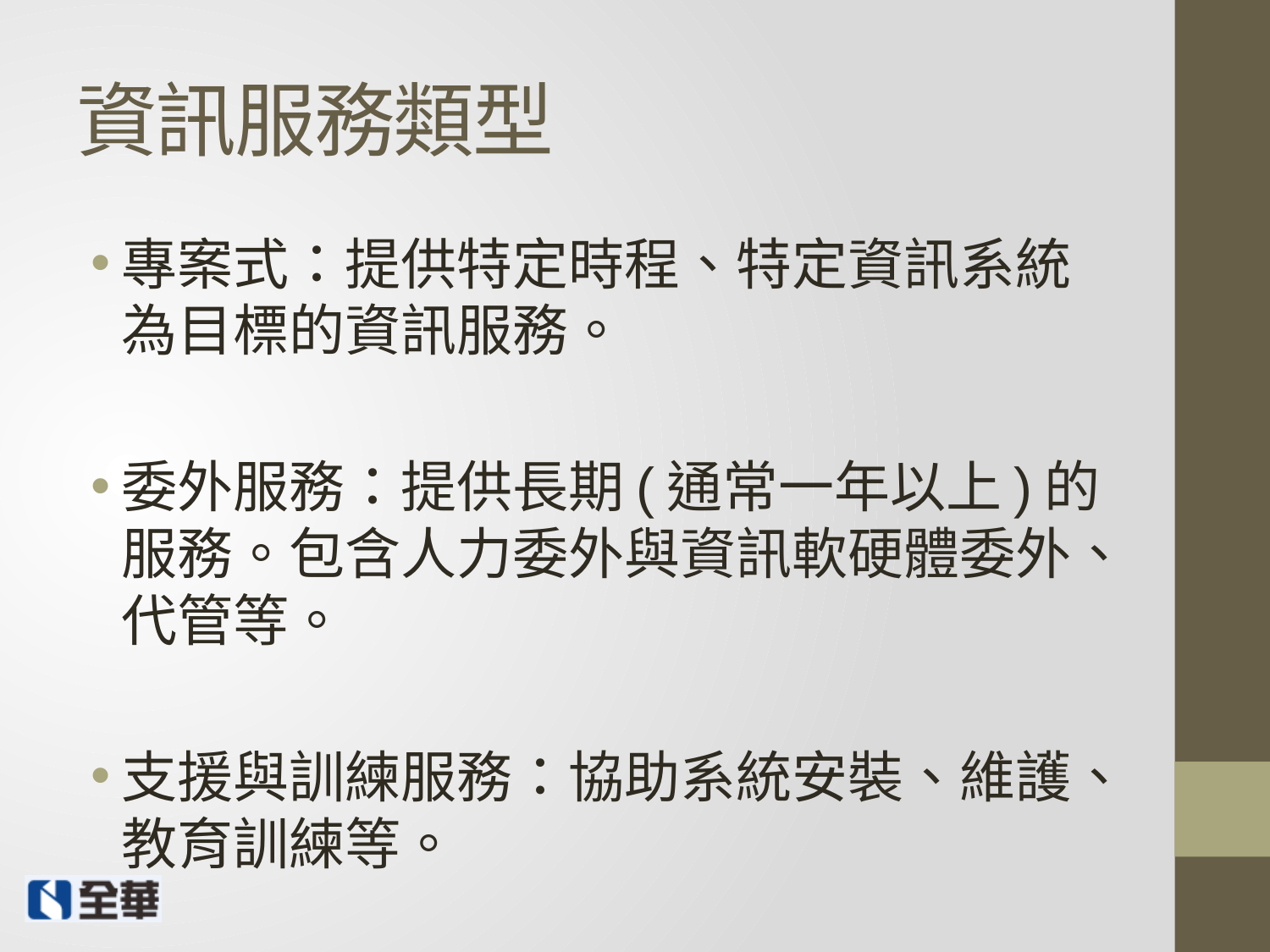

# 資訊服務類型
專案式：提供特定時程、特定資訊系統為目標的資訊服務。

委外服務：提供長期(通常一年以上)的服務。包含人力委外與資訊軟硬體委外、代管等。

支援與訓練服務：協助系統安裝、維護、教育訓練等。